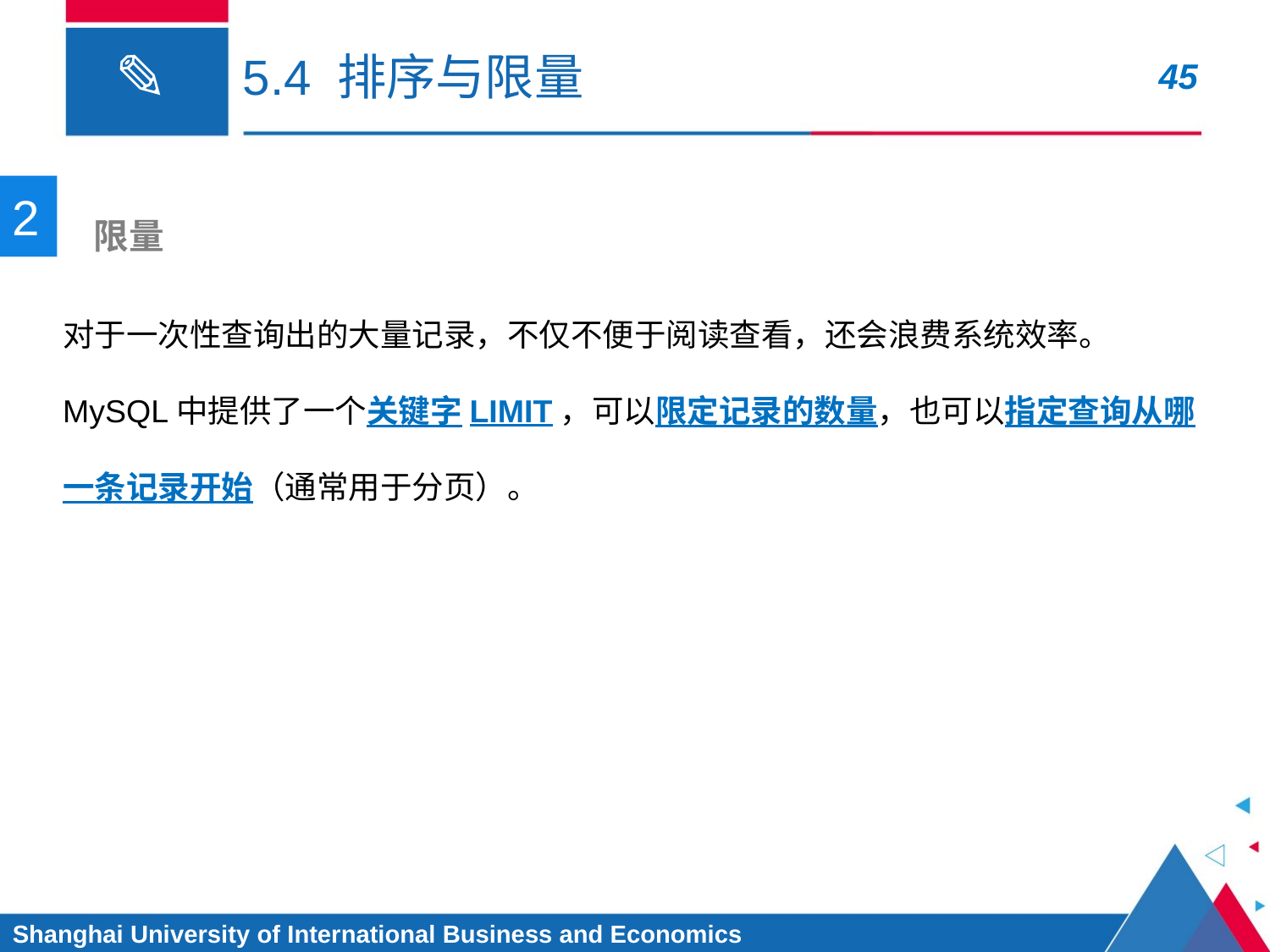

# 5.4 排序与限量

2
  限量
对于一次性查询出的大量记录，不仅不便于阅读查看，还会浪费系统效率。
MySQL中提供了一个关键字LIMIT，可以限定记录的数量，也可以指定查询从哪一条记录开始（通常用于分页）。